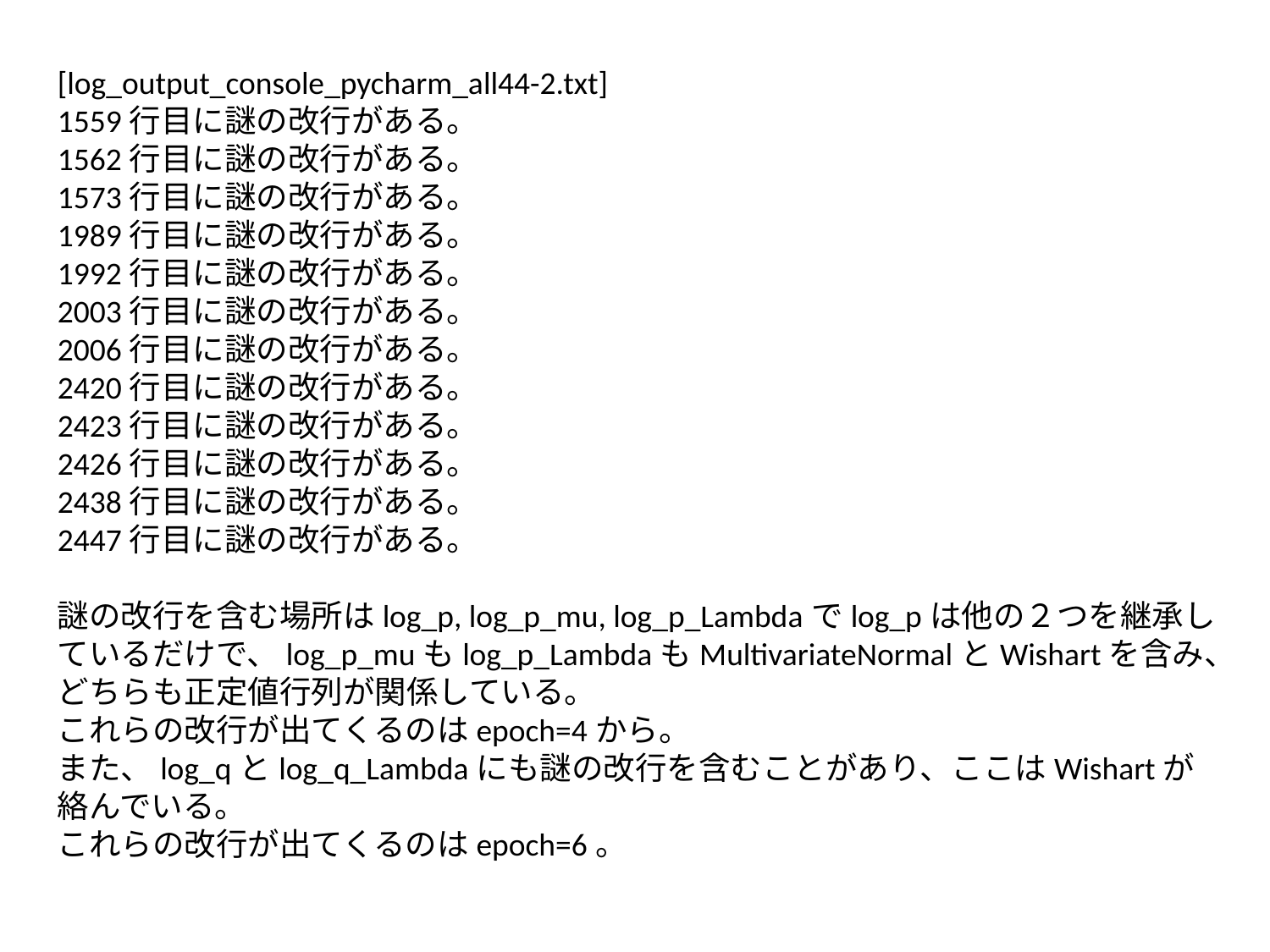

[log_output_console_pycharm_all44-2.txt]
1559行目に謎の改行がある。
1562行目に謎の改行がある。
1573行目に謎の改行がある。
1989行目に謎の改行がある。
1992行目に謎の改行がある。
2003行目に謎の改行がある。
2006行目に謎の改行がある。
2420行目に謎の改行がある。
2423行目に謎の改行がある。
2426行目に謎の改行がある。
2438行目に謎の改行がある。
2447行目に謎の改行がある。

謎の改行を含む場所はlog_p, log_p_mu, log_p_Lambdaでlog_pは他の２つを継承しているだけで、log_p_muもlog_p_LambdaもMultivariateNormalとWishartを含み、どちらも正定値行列が関係している。
これらの改行が出てくるのはepoch=4から。
また、log_qとlog_q_Lambdaにも謎の改行を含むことがあり、ここはWishartが絡んでいる。
これらの改行が出てくるのはepoch=6。